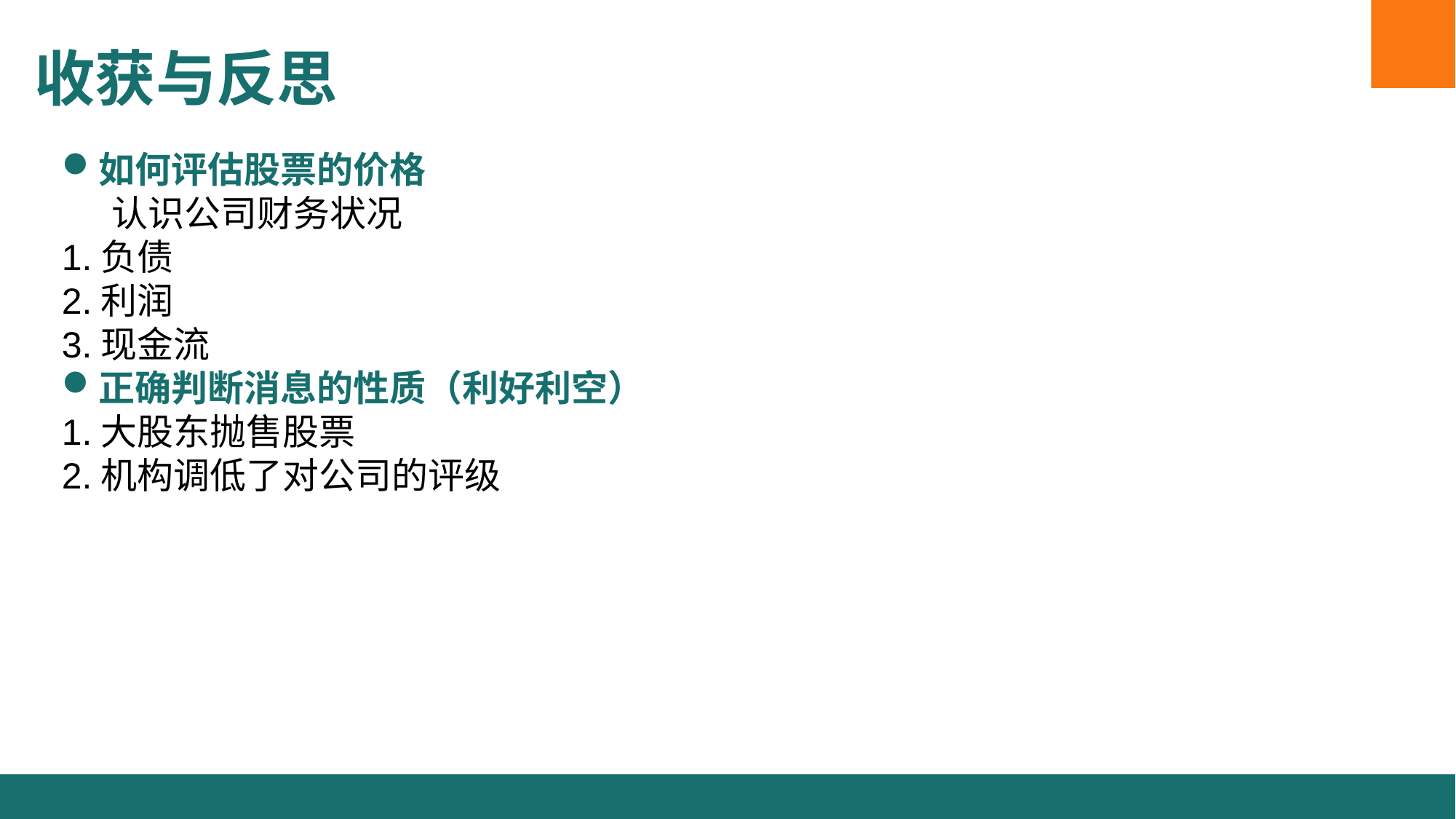

收获与反思
如何评估股票的价格
     认识公司财务状况
1.负债
2.利润
3.现金流
正确判断消息的性质（利好利空）
1.大股东抛售股票
2.机构调低了对公司的评级